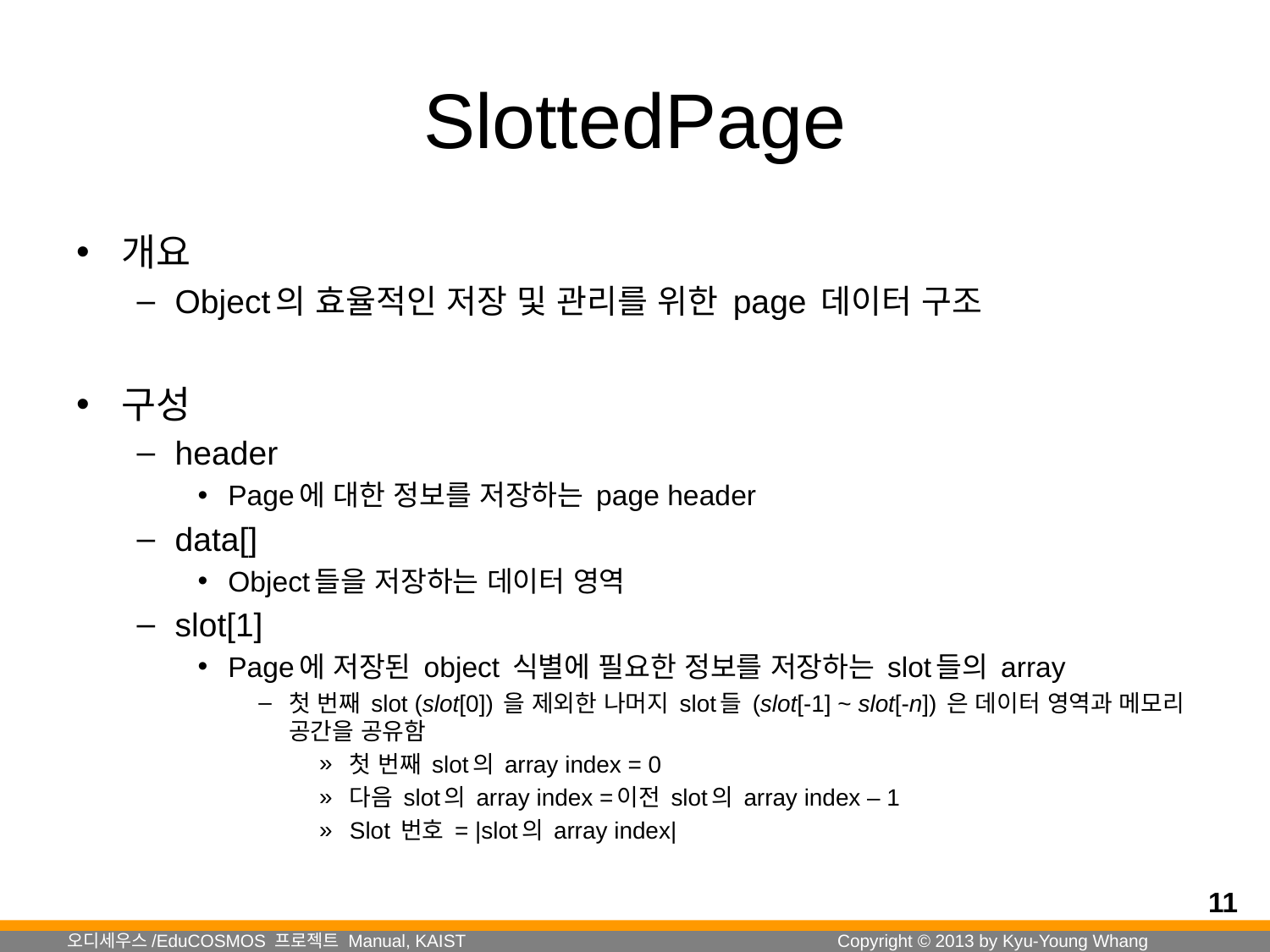

# SlottedPage
개요
Object의 효율적인 저장 및 관리를 위한 page 데이터 구조

구성
header
Page에 대한 정보를 저장하는 page header
data[]
Object들을 저장하는 데이터 영역
slot[1]
Page에 저장된 object 식별에 필요한 정보를 저장하는 slot들의 array
첫 번째 slot (slot[0]) 을 제외한 나머지 slot들 (slot[-1] ~ slot[-n]) 은 데이터 영역과 메모리 공간을 공유함
첫 번째 slot의 array index = 0
다음 slot의 array index =이전 slot의 array index – 1
Slot 번호 = |slot의 array index|